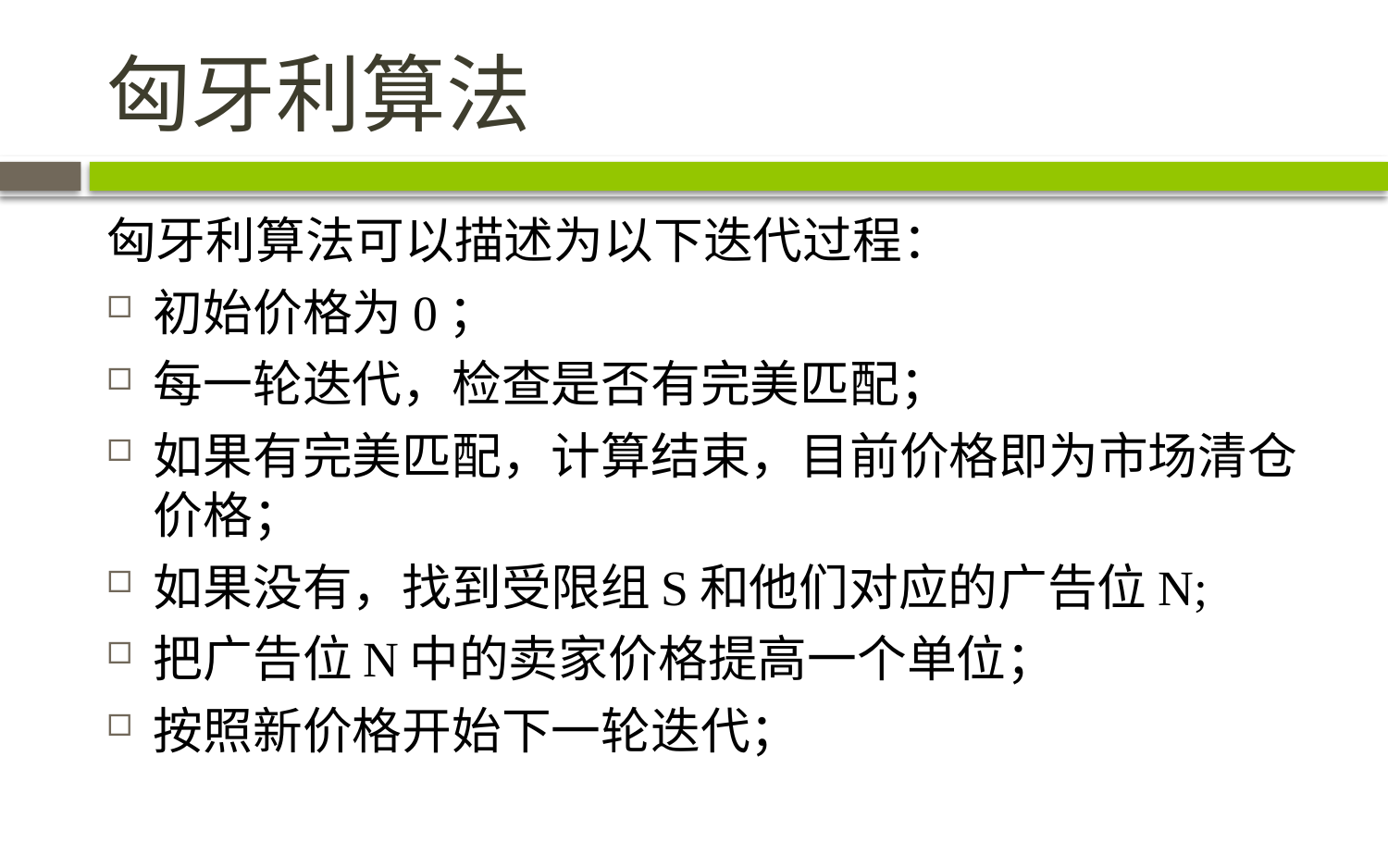

# 匈牙利算法
匈牙利算法可以描述为以下迭代过程：
初始价格为0；
每一轮迭代，检查是否有完美匹配；
如果有完美匹配，计算结束，目前价格即为市场清仓价格；
如果没有，找到受限组S和他们对应的广告位N;
把广告位N中的卖家价格提高一个单位；
按照新价格开始下一轮迭代；